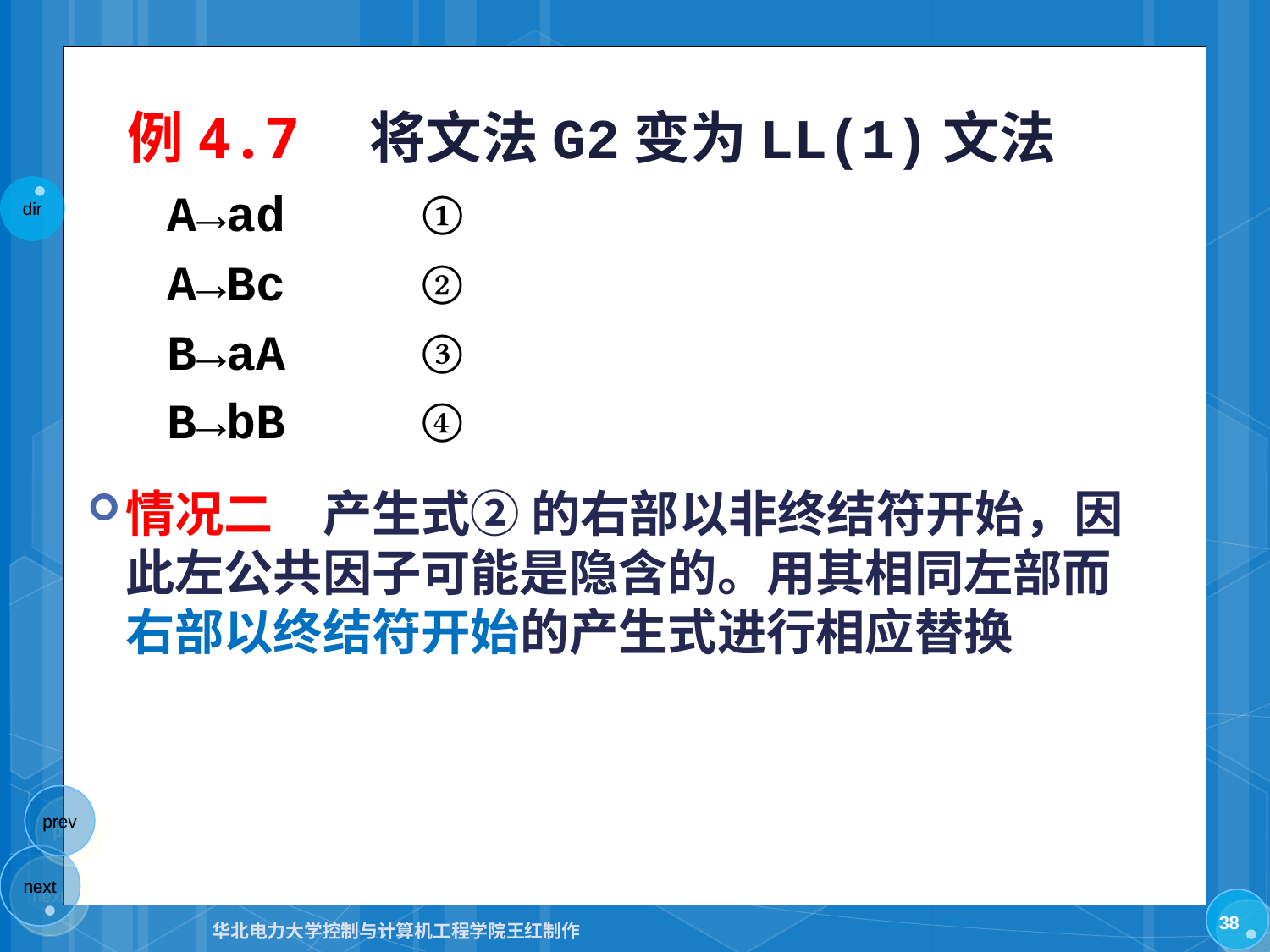

# 例4.7　将文法G2变为LL(1)文法
A→ad 	①
A→Bc 	②
B→aA 	③
B→bB		④
情况二　产生式② 的右部以非终结符开始，因此左公共因子可能是隐含的。用其相同左部而右部以终结符开始的产生式进行相应替换
38
华北电力大学控制与计算机工程学院王红制作